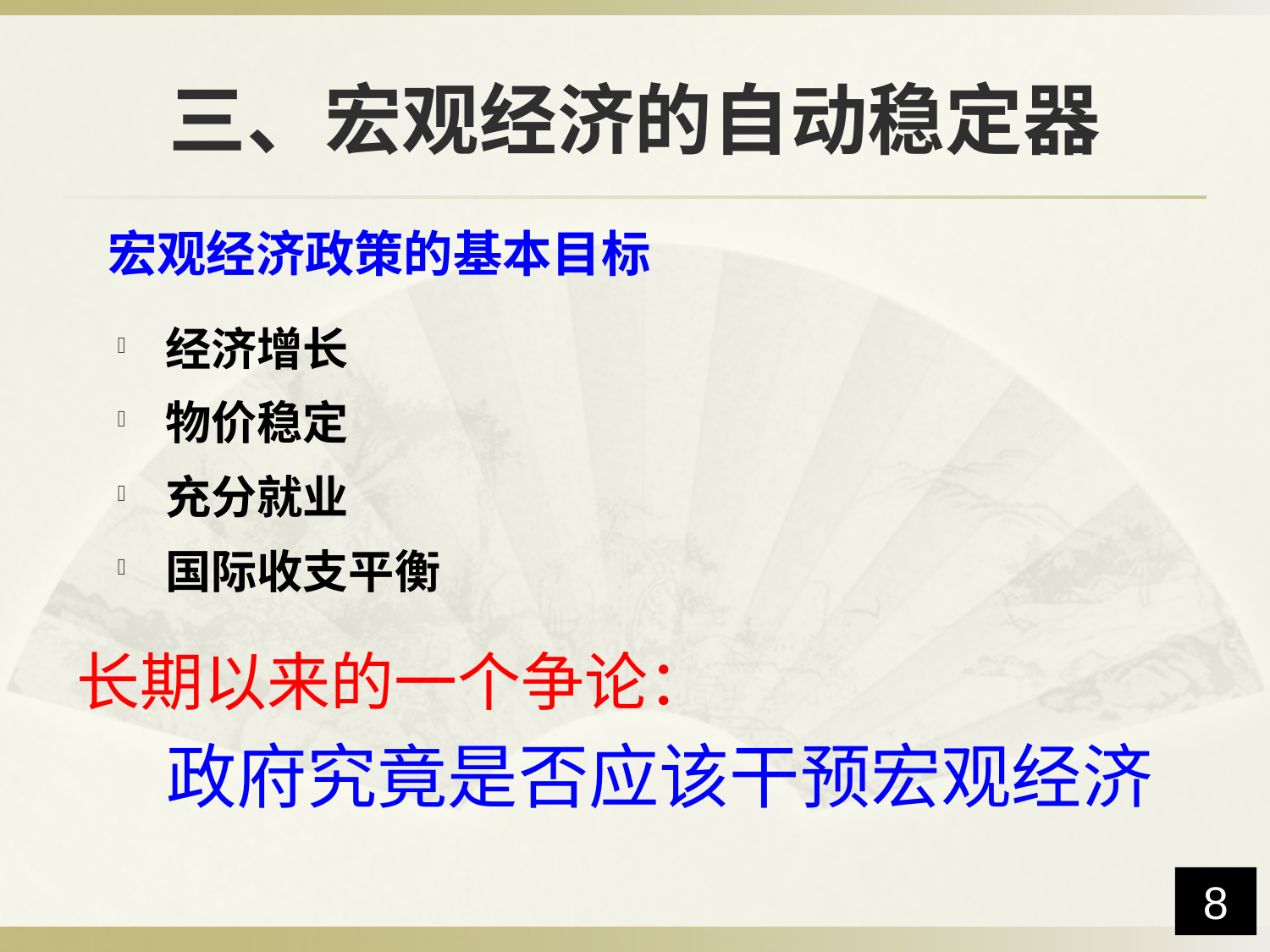

# 三、宏观经济的自动稳定器
宏观经济政策的基本目标
经济增长
物价稳定
充分就业
国际收支平衡
长期以来的一个争论：
      政府究竟是否应该干预宏观经济
8